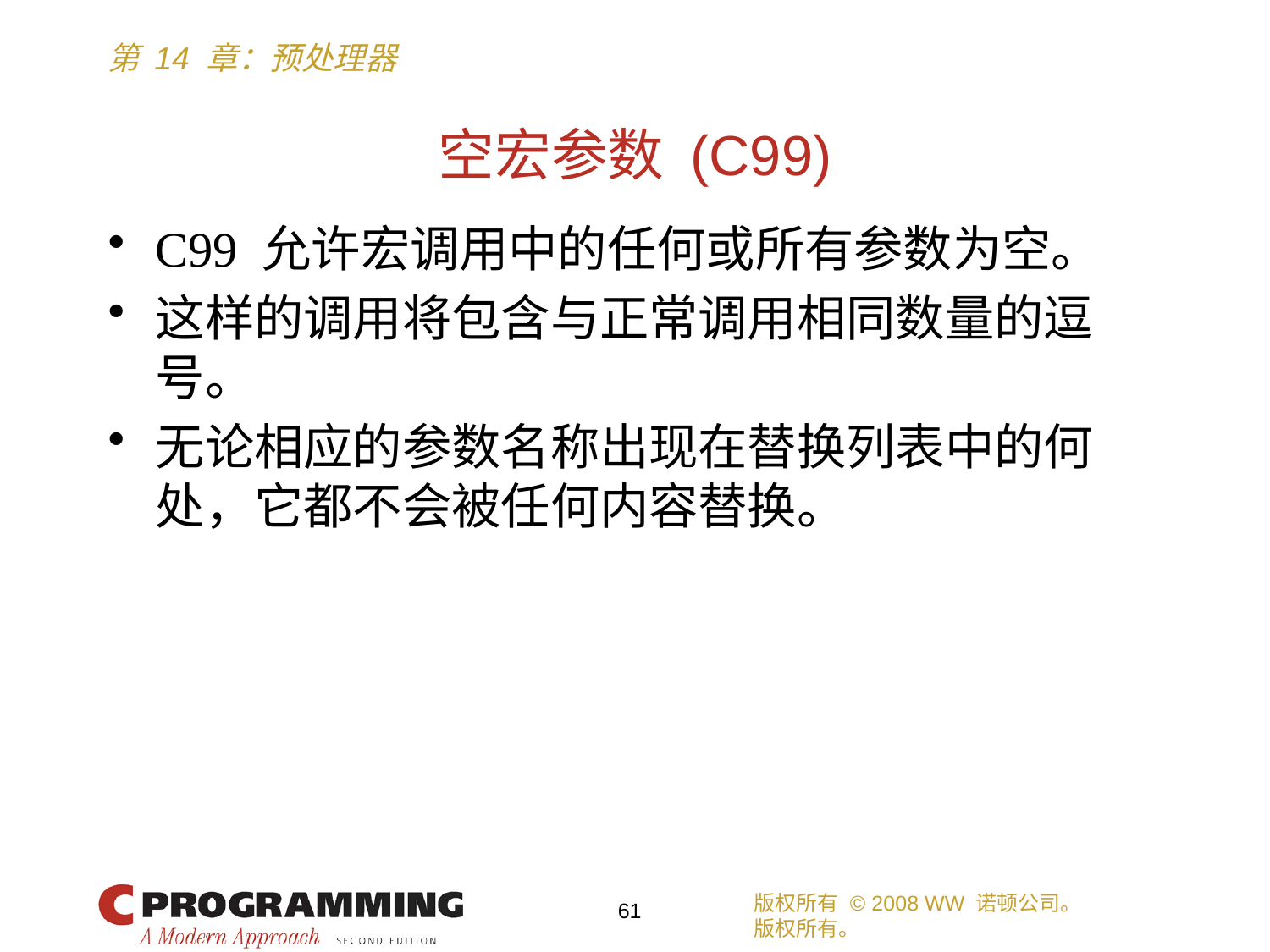

# 空宏参数 (C99)
C99 允许宏调用中的任何或所有参数为空。
这样的调用将包含与正常调用相同数量的逗号。
无论相应的参数名称出现在替换列表中的何处，它都不会被任何内容替换。
版权所有 © 2008 WW 诺顿公司。
版权所有。
61